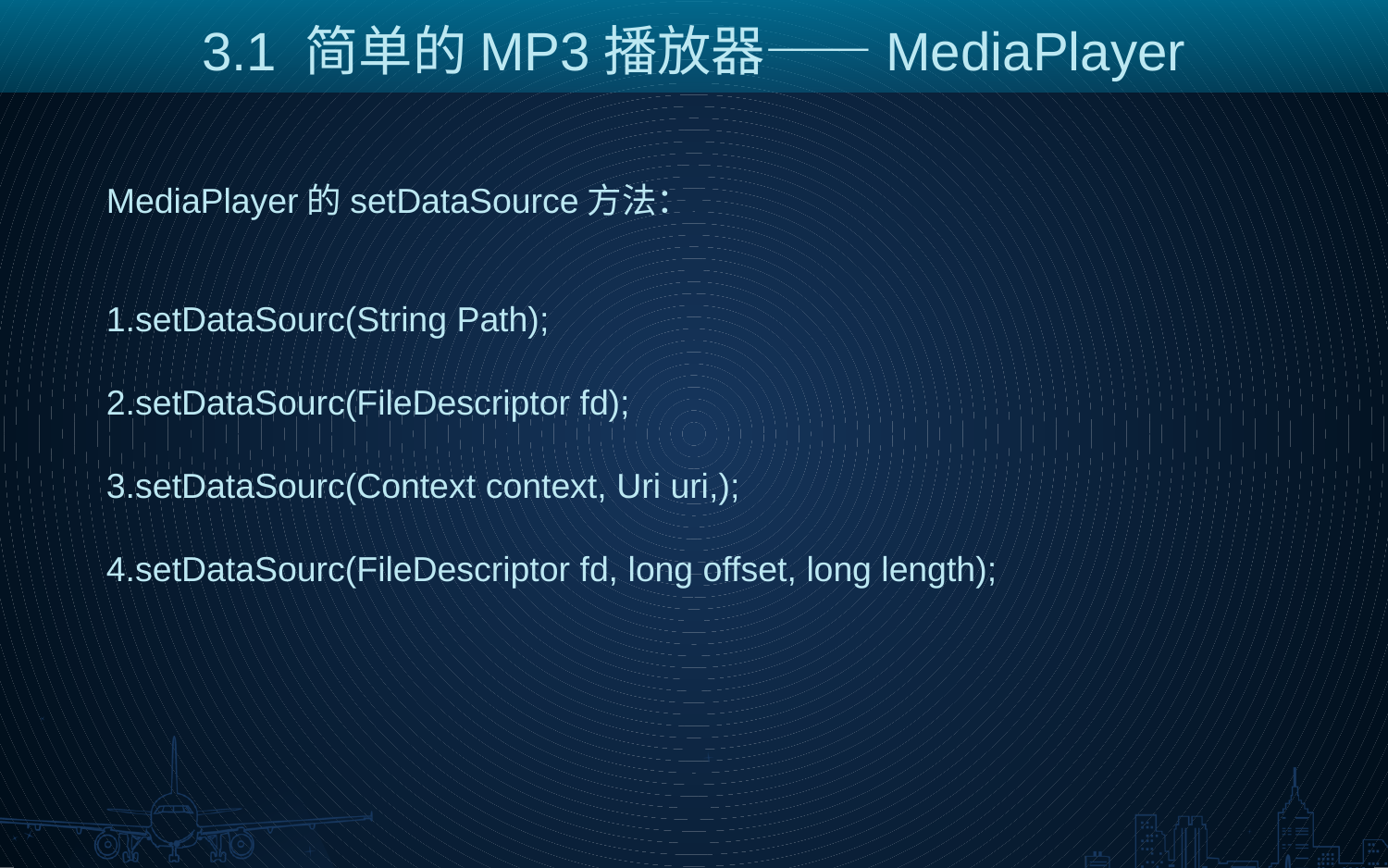

3.1 简单的MP3播放器——MediaPlayer
MediaPlayer的setDataSource方法：
1.setDataSourc(String Path);

2.setDataSourc(FileDescriptor fd);

3.setDataSourc(Context context, Uri uri,);

4.setDataSourc(FileDescriptor fd, long offset, long length);